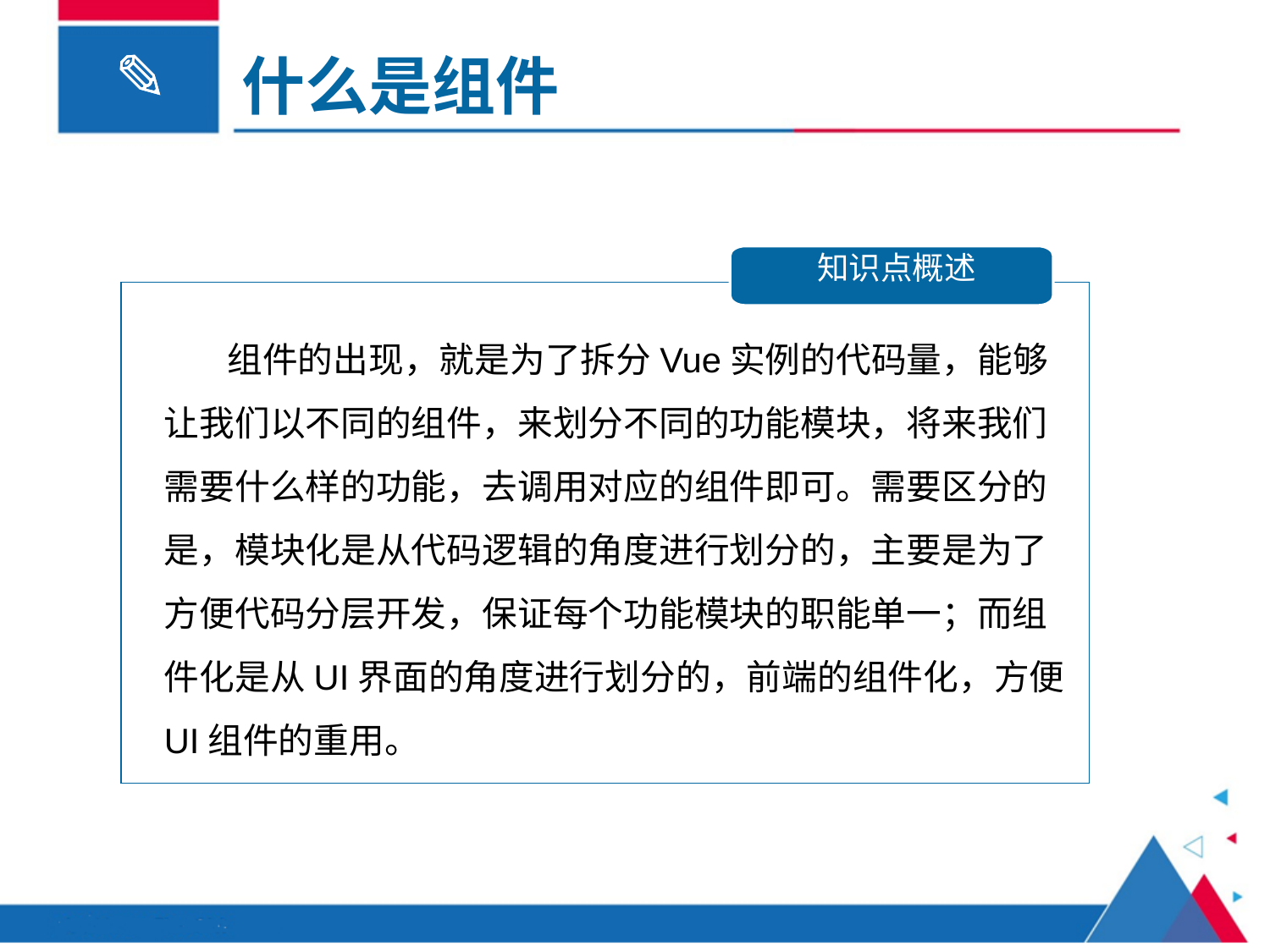

什么是组件
知识点概述

       组件的出现，就是为了拆分Vue实例的代码量，能够让我们以不同的组件，来划分不同的功能模块，将来我们需要什么样的功能，去调用对应的组件即可。需要区分的是，模块化是从代码逻辑的角度进行划分的，主要是为了方便代码分层开发，保证每个功能模块的职能单一；而组件化是从UI界面的角度进行划分的，前端的组件化，方便UI组件的重用。